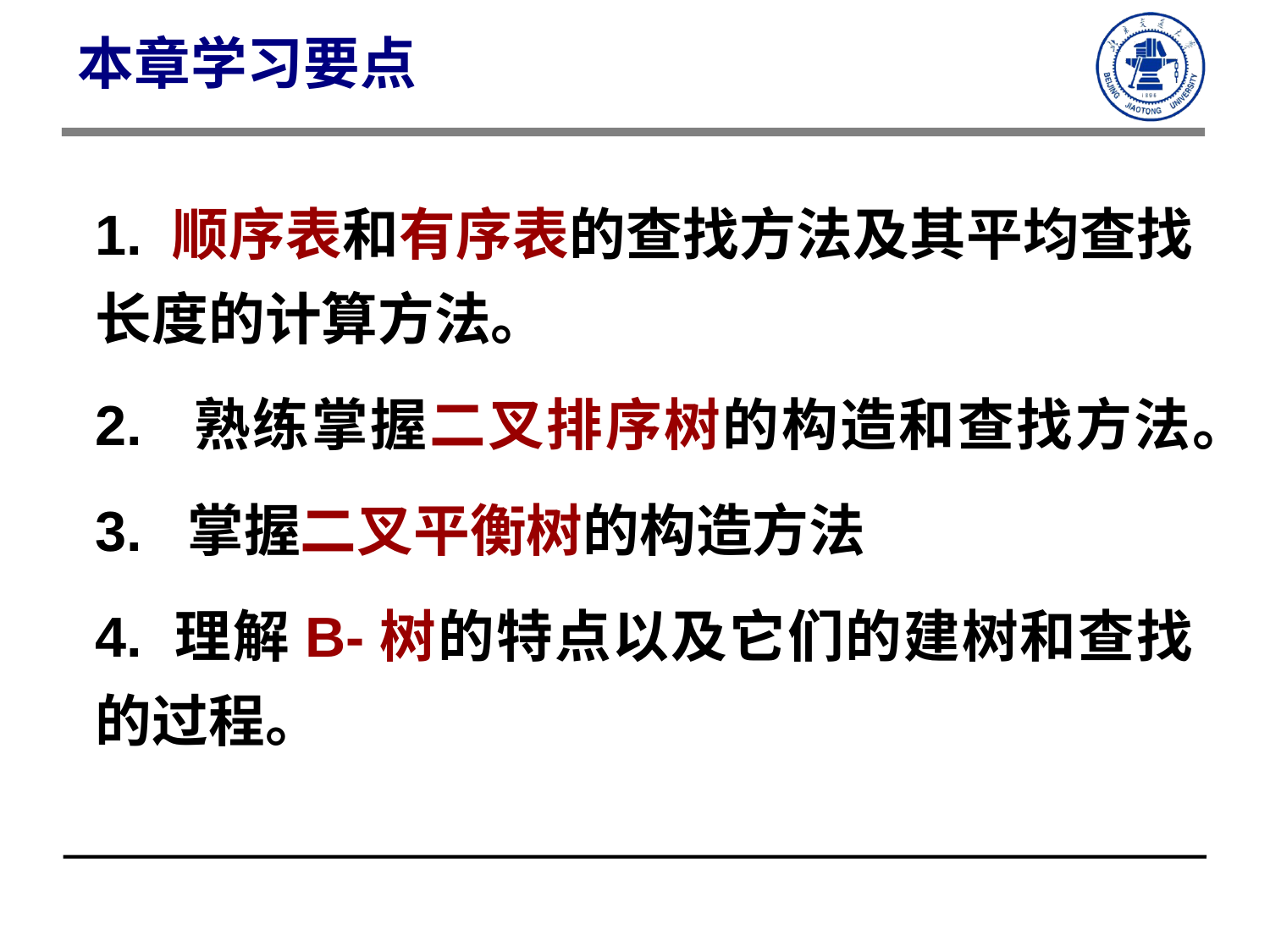

本章学习要点
1. 顺序表和有序表的查找方法及其平均查找长度的计算方法。
2.  熟练掌握二叉排序树的构造和查找方法。
3.  掌握二叉平衡树的构造方法
4. 理解B-树的特点以及它们的建树和查找的过程。